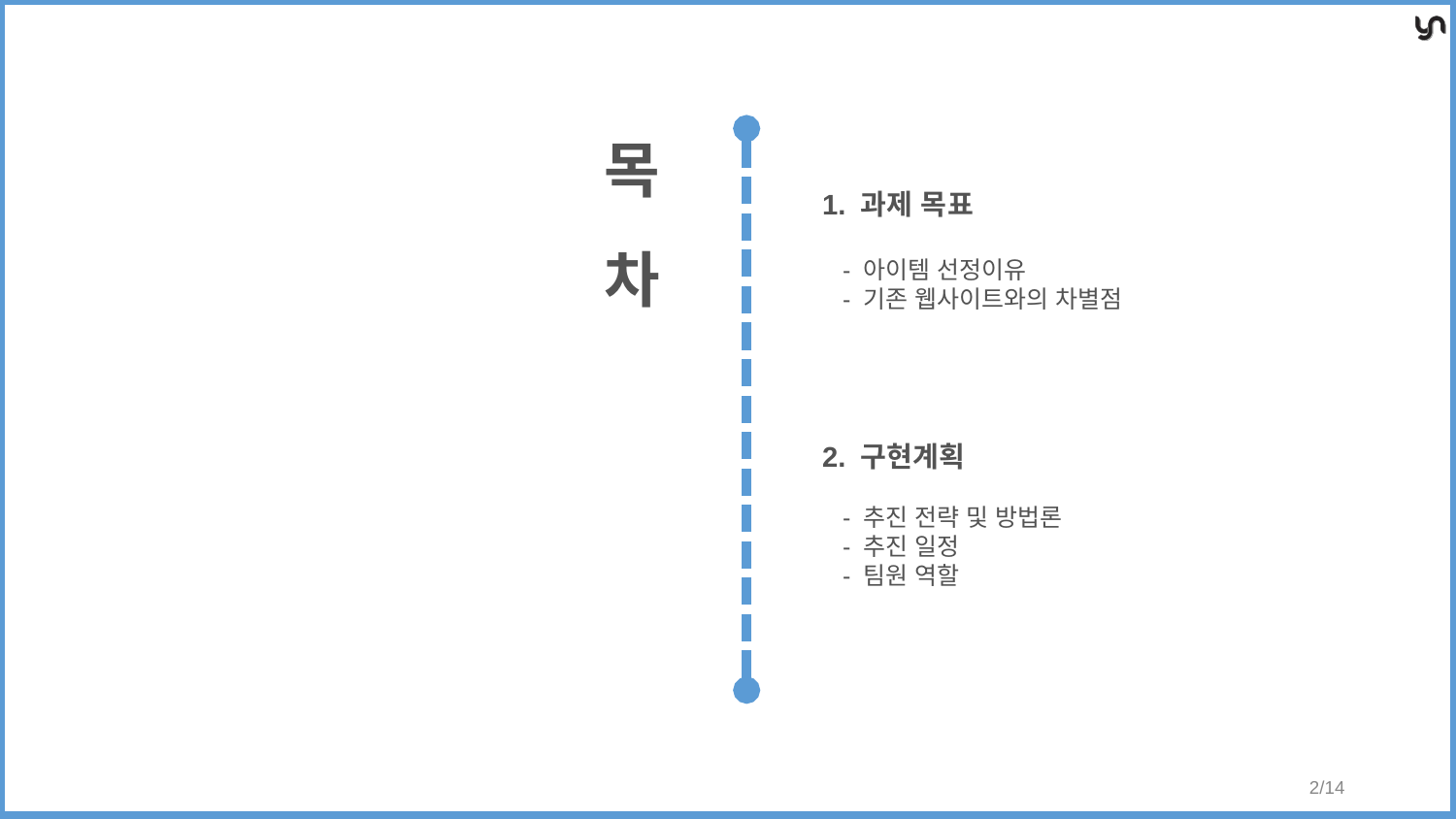

목
차

1. 과제 목표

   - 아이템 선정이유
   - 기존 웹사이트와의 차별점

2. 구현계획

   - 추진 전략 및 방법론
   - 추진 일정
   - 팀원 역할
2/14